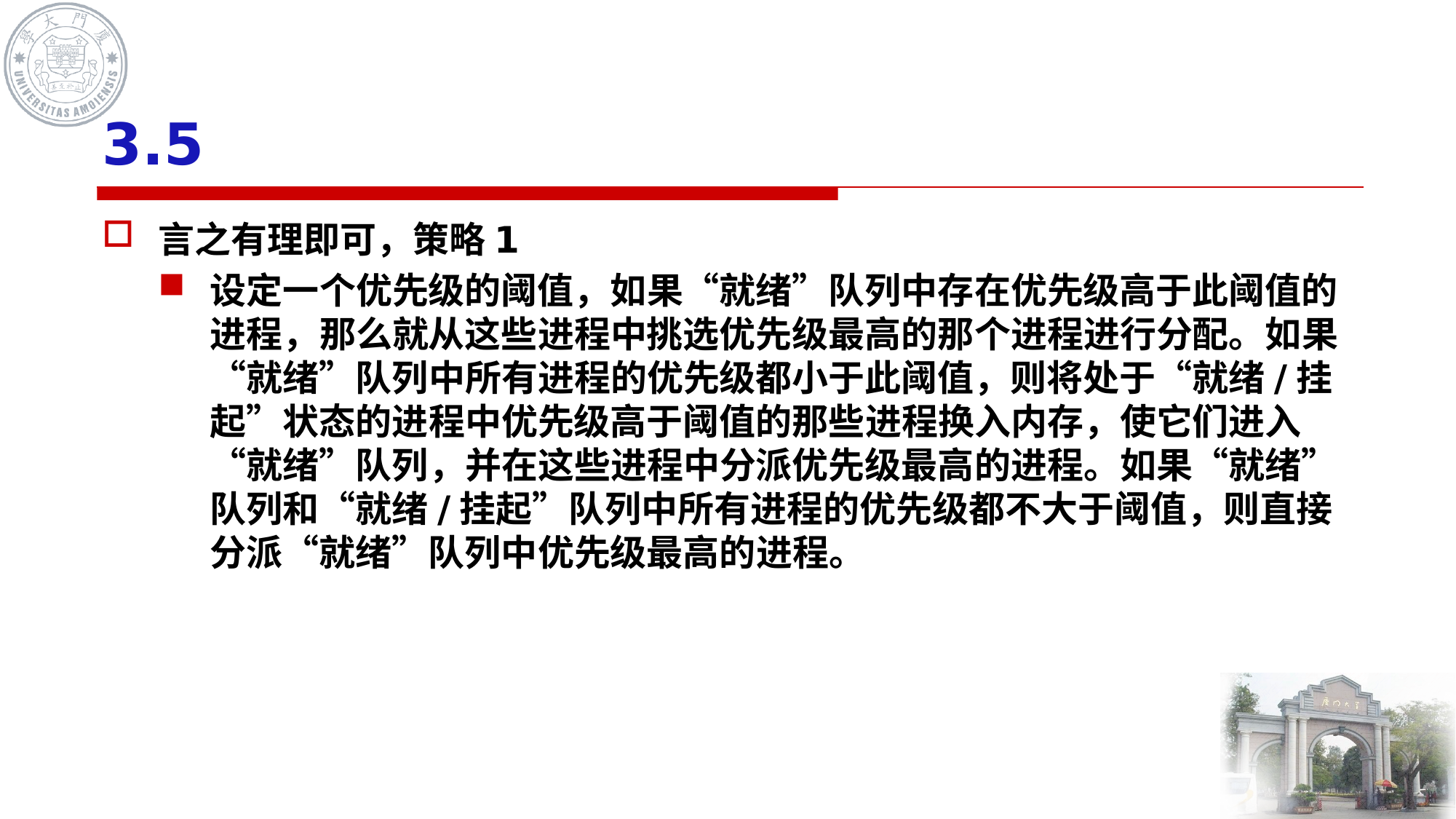

# 3.5
言之有理即可，策略1
设定一个优先级的阈值，如果“就绪”队列中存在优先级高于此阈值的进程，那么就从这些进程中挑选优先级最高的那个进程进行分配。如果“就绪”队列中所有进程的优先级都小于此阈值，则将处于“就绪/挂起”状态的进程中优先级高于阈值的那些进程换入内存，使它们进入“就绪”队列，并在这些进程中分派优先级最高的进程。如果“就绪”队列和“就绪/挂起”队列中所有进程的优先级都不大于阈值，则直接分派“就绪”队列中优先级最高的进程。